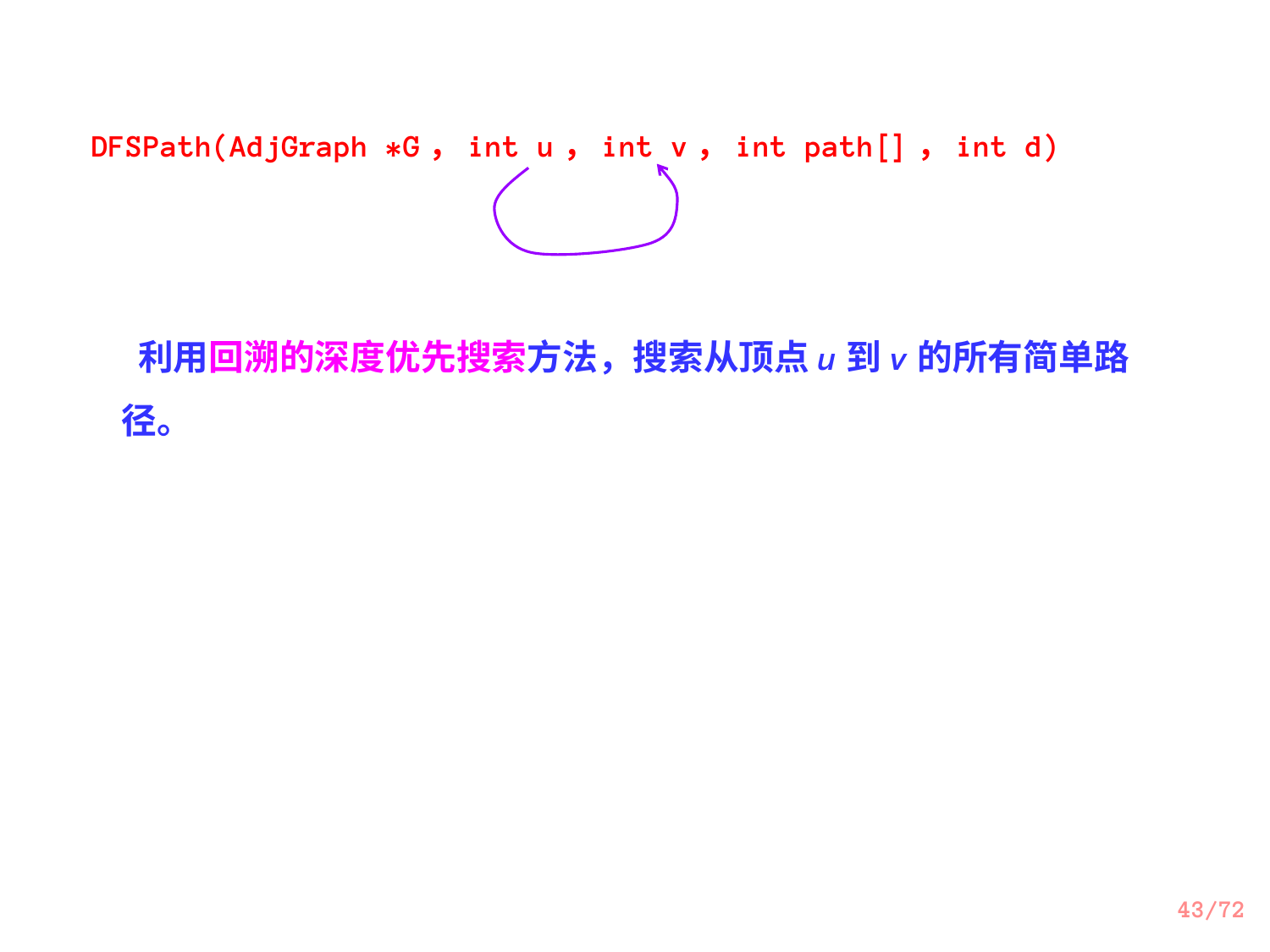

DFSPath(AdjGraph *G，int u，int v，int path[]，int d)

 利用回溯的深度优先搜索方法，搜索从顶点u到v的所有简单路径。
43/72